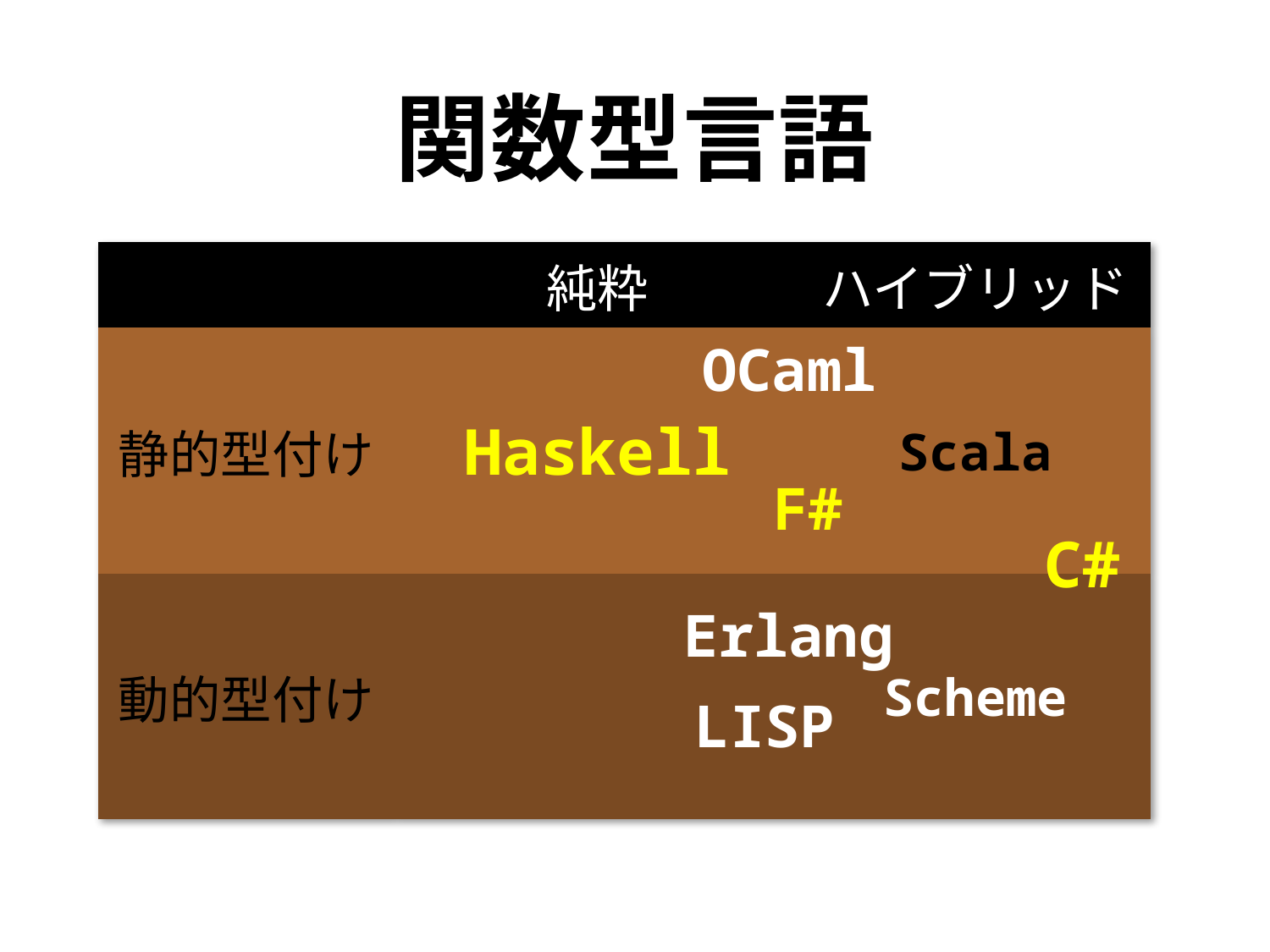

# 関数型言語
|  | 純粋 | ハイブリッド |
| --- | --- | --- |
| 静的型付け | Haskell | Scala |
| 動的型付け |  | Scheme |
OCaml
F#
C#
Erlang
LISP